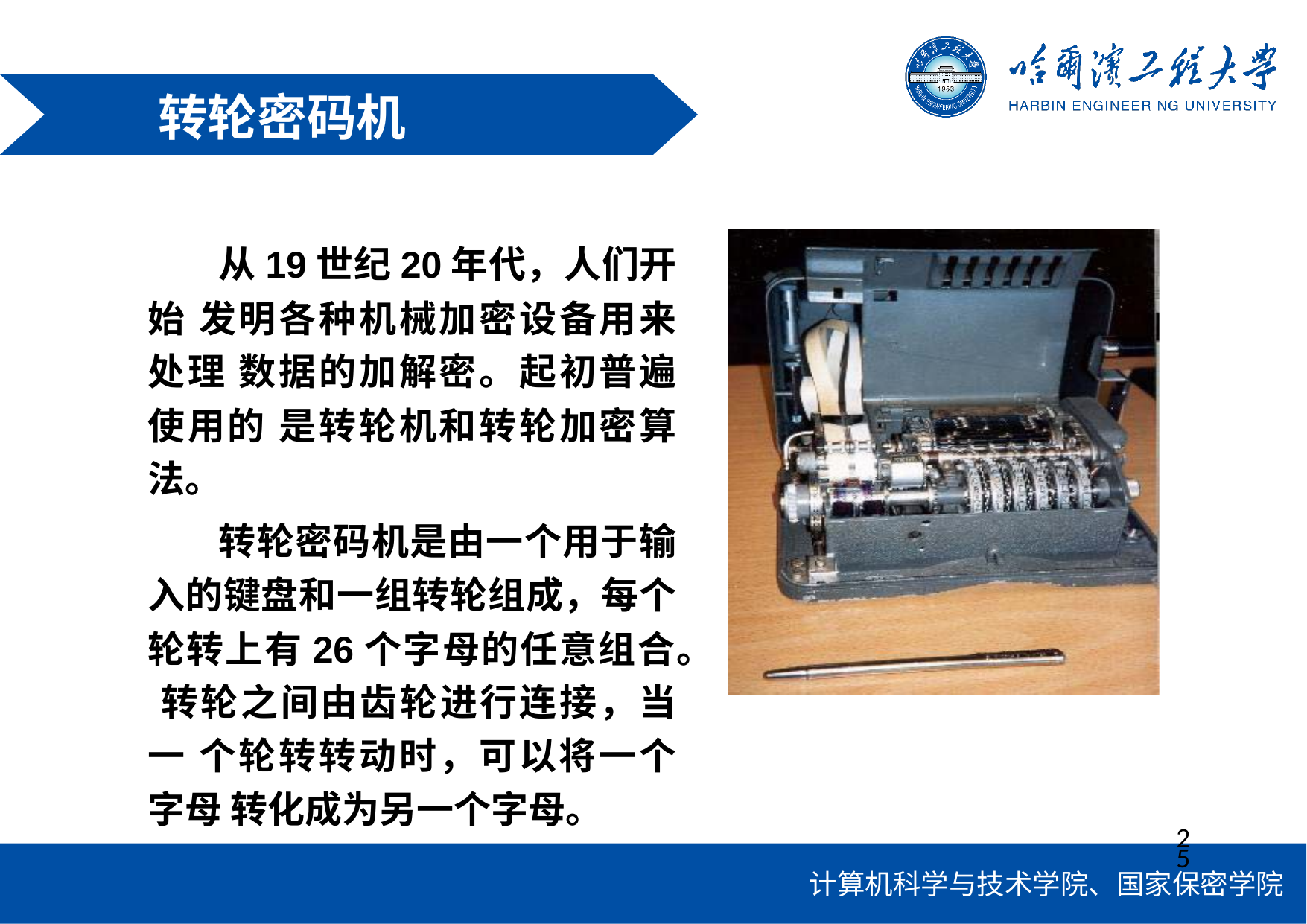

# 转轮密码机

从19世纪20年代，人们开始 发明各种机械加密设备用来处理 数据的加解密。起初普遍使用的 是转轮机和转轮加密算法。
转轮密码机是由一个用于输 入的键盘和一组转轮组成，每个 轮转上有26个字母的任意组合。 转轮之间由齿轮进行连接，当一 个轮转转动时，可以将一个字母 转化成为另一个字母。
25